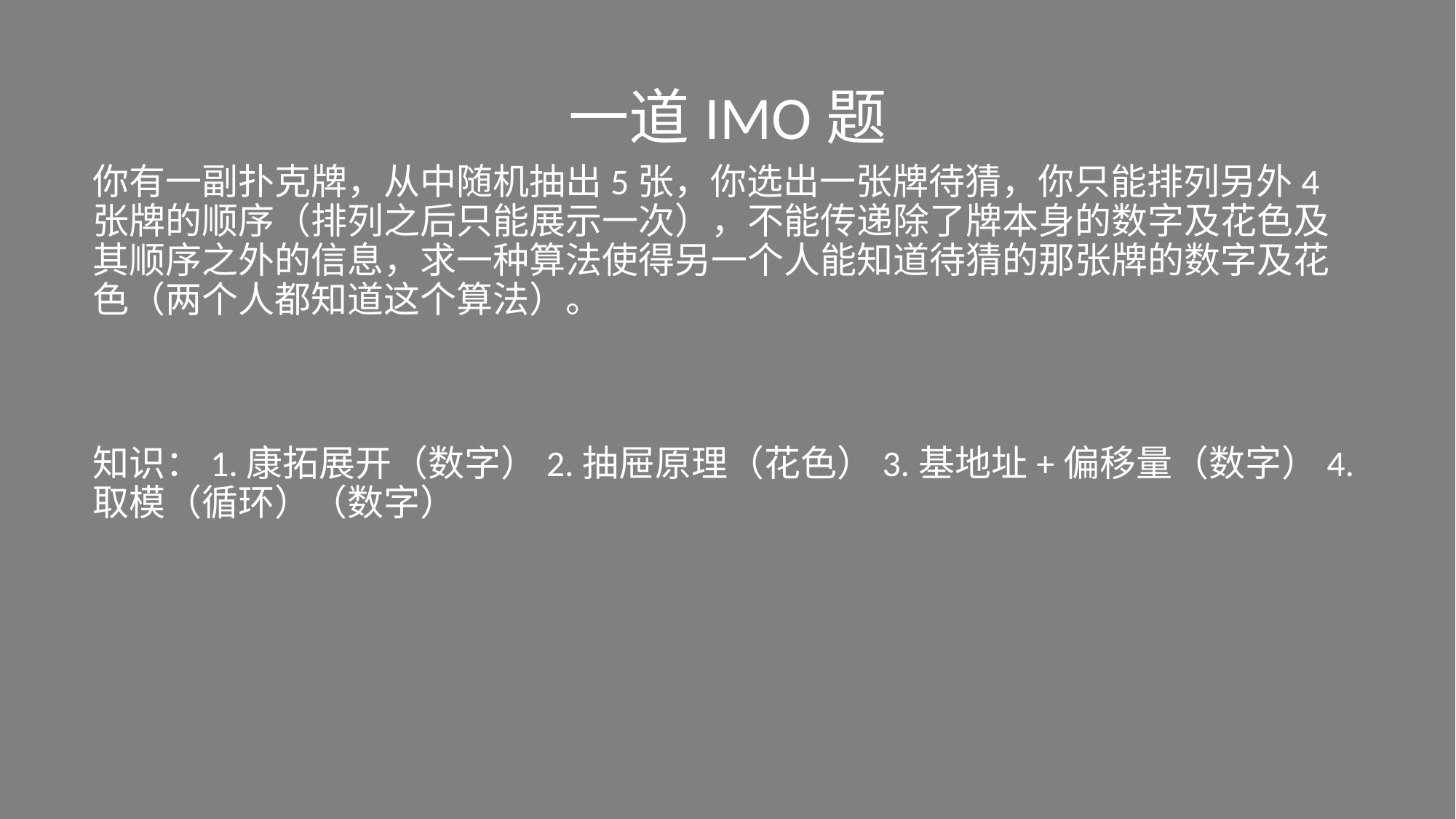

# 一道IMO题
你有一副扑克牌，从中随机抽出5张，你选出一张牌待猜，你只能排列另外4张牌的顺序（排列之后只能展示一次），不能传递除了牌本身的数字及花色及其顺序之外的信息，求一种算法使得另一个人能知道待猜的那张牌的数字及花色（两个人都知道这个算法）。

知识：1.康拓展开（数字）2.抽屉原理（花色）3.基地址+偏移量（数字）4.取模（循环）（数字）